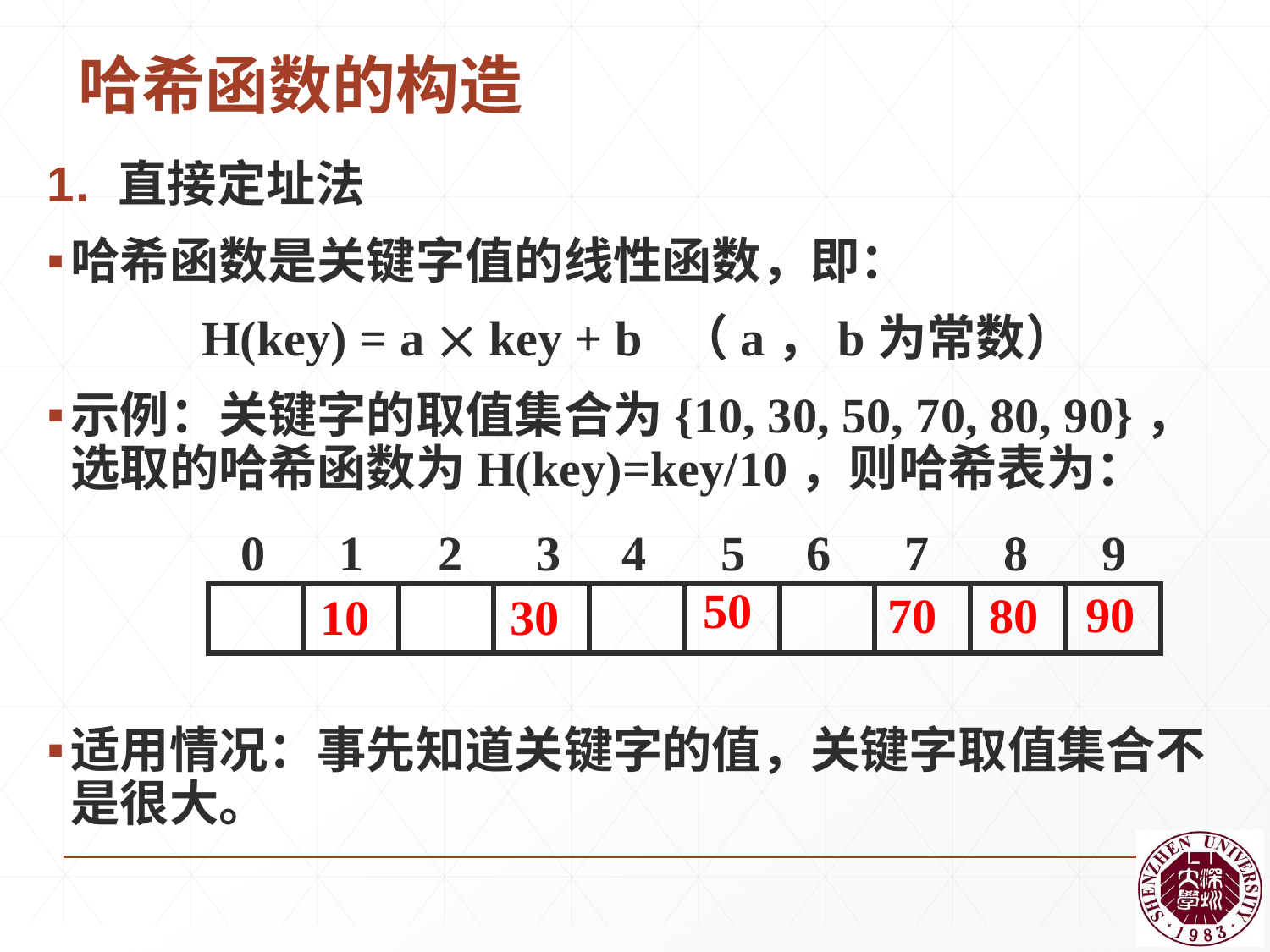

# 哈希函数的构造
直接定址法
哈希函数是关键字值的线性函数，即：
H(key) = a × key + b  （a，b为常数）
示例：关键字的取值集合为{10, 30, 50, 70, 80, 90}，选取的哈希函数为H(key)=key/10，则哈希表为：

适用情况：事先知道关键字的值，关键字取值集合不是很大。

  0      1      2      3     4      5     6      7      8      9

50
90
70
80
10
30